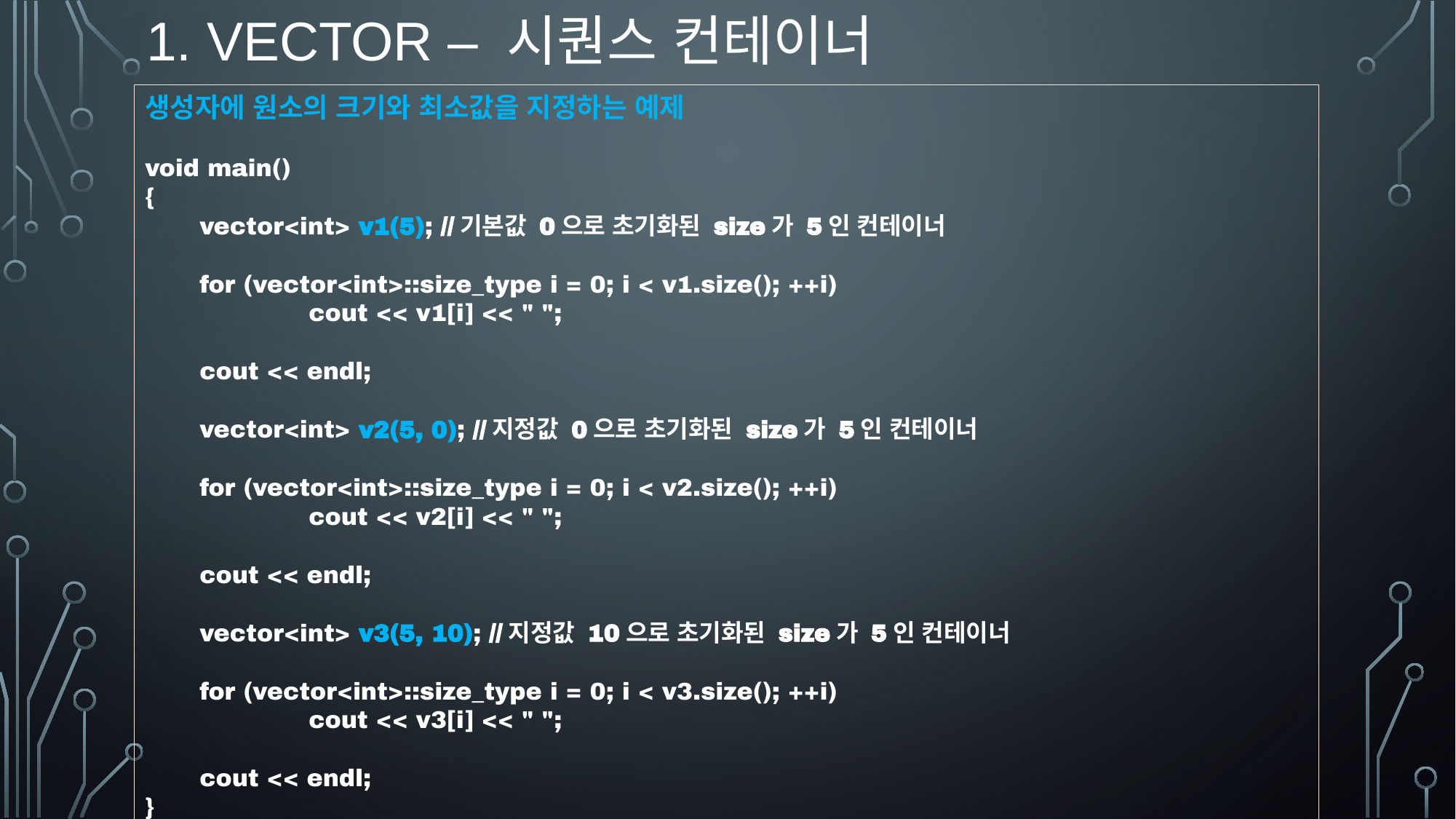

# 1. Vector – 시퀀스 컨테이너
생성자에 원소의 크기와 최소값을 지정하는 예제

void main()
{
vector<int> v1(5); //기본값 0으로 초기화된 size가 5인 컨테이너

for (vector<int>::size_type i = 0; i < v1.size(); ++i)
	cout << v1[i] << " ";

cout << endl;

vector<int> v2(5, 0); //지정값 0으로 초기화된 size가 5인 컨테이너

for (vector<int>::size_type i = 0; i < v2.size(); ++i)
	cout << v2[i] << " ";

cout << endl;

vector<int> v3(5, 10); //지정값 10으로 초기화된 size가 5인 컨테이너

for (vector<int>::size_type i = 0; i < v3.size(); ++i)
	cout << v3[i] << " ";

cout << endl;
}